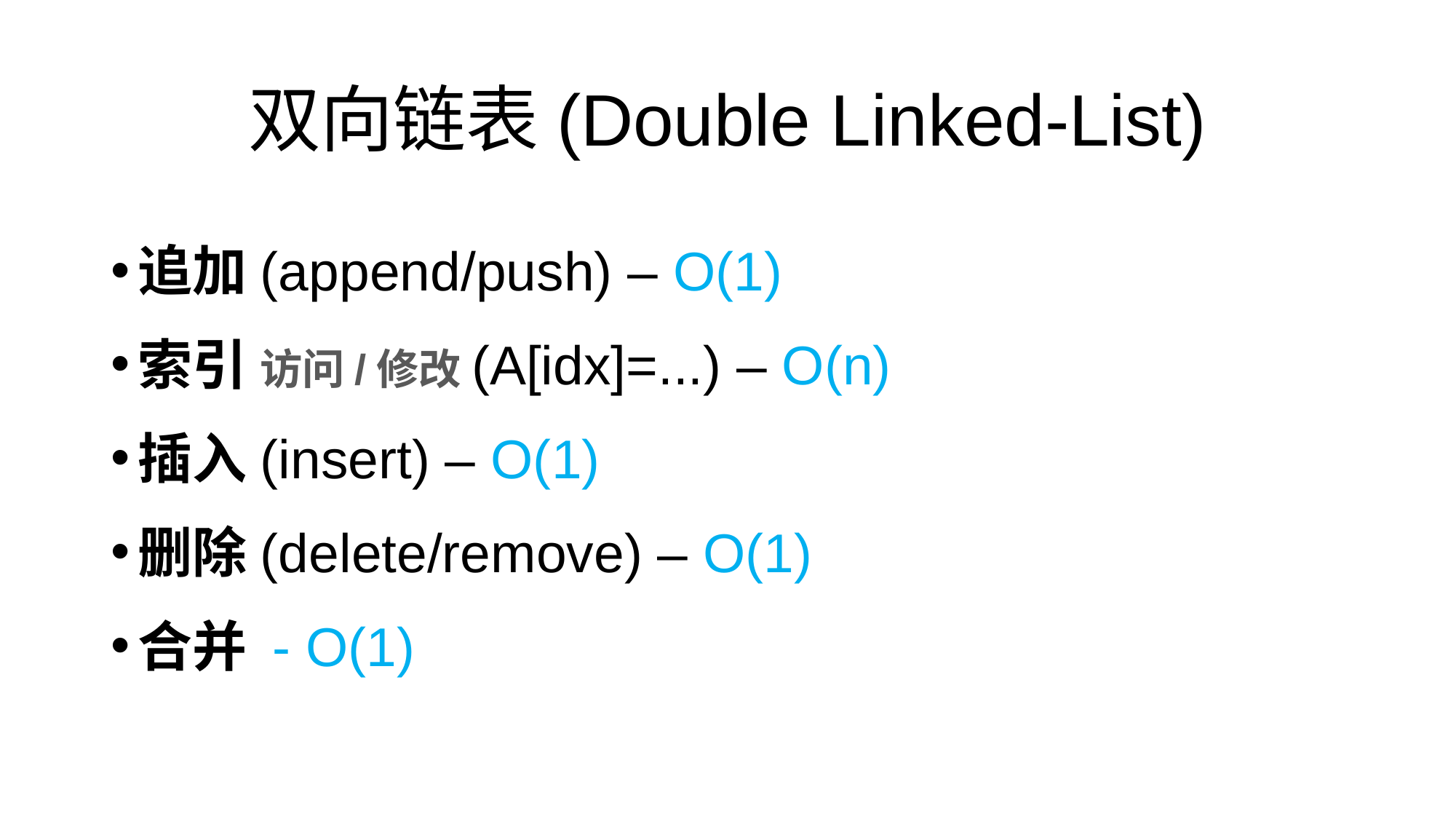

# 双向链表(Double Linked-List)
追加(append/push) – O(1)
索引 访问/修改(A[idx]=...) – O(n)
插入(insert) – O(1)
删除(delete/remove) – O(1)
合并 - O(1)